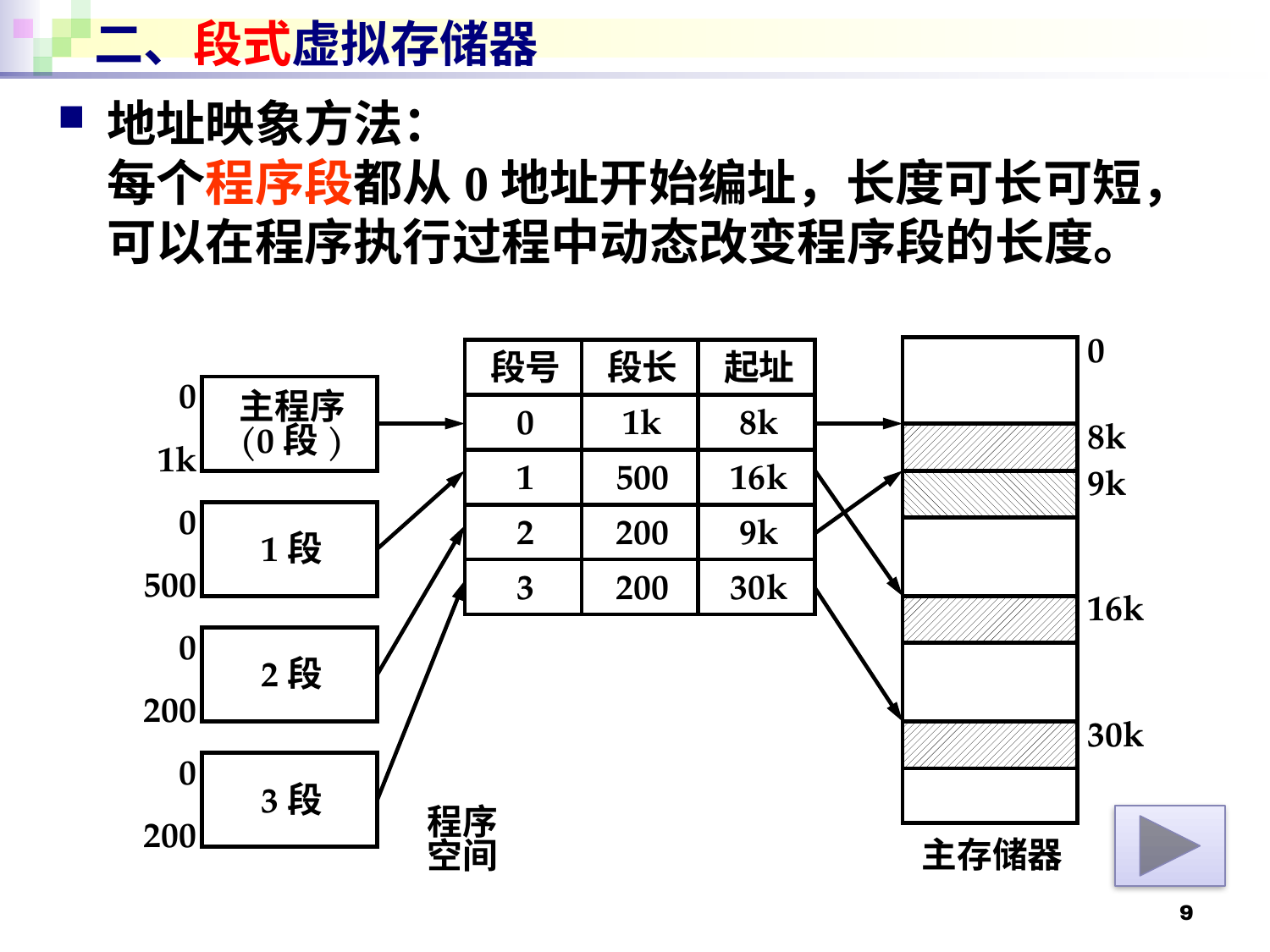

# 二、段式虚拟存储器
地址映象方法：
每个程序段都从0地址开始编址，长度可长可短，可以在程序执行过程中动态改变程序段的长度。
0

段号
段长
起址
0
主程序
(0段)
0
1k
8k
8k

1k
1
500
16k
9k

0
1段
2
200
9k

500
3
200
30k

16k

0
2段

200
30k

0
3段

程序
空间

200

主存储器
9